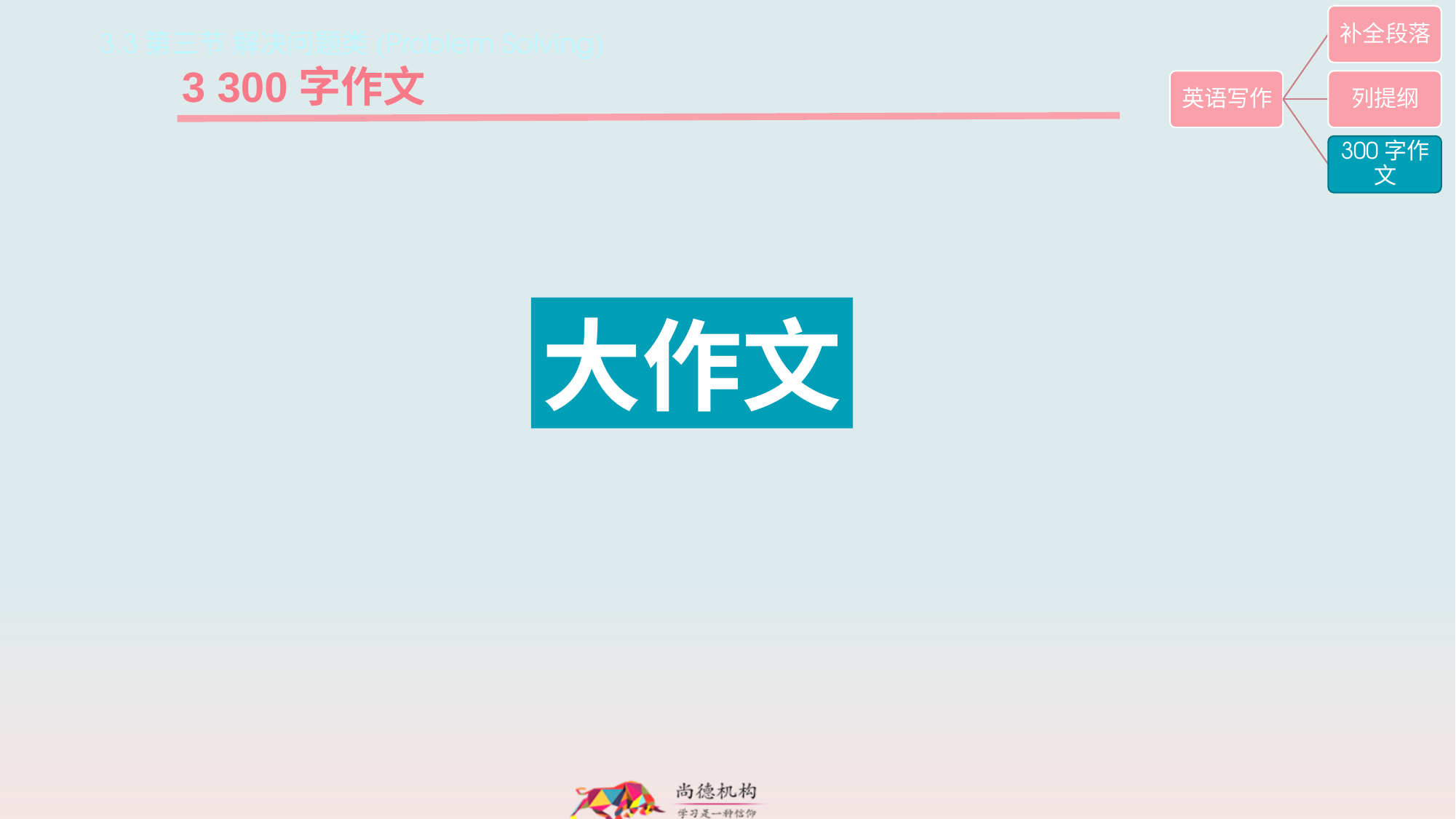

英语写作

补全段落

列提纲

300字作文
3.3第三节 解决问题类(Problem Solving)
3 300字作文
大作文